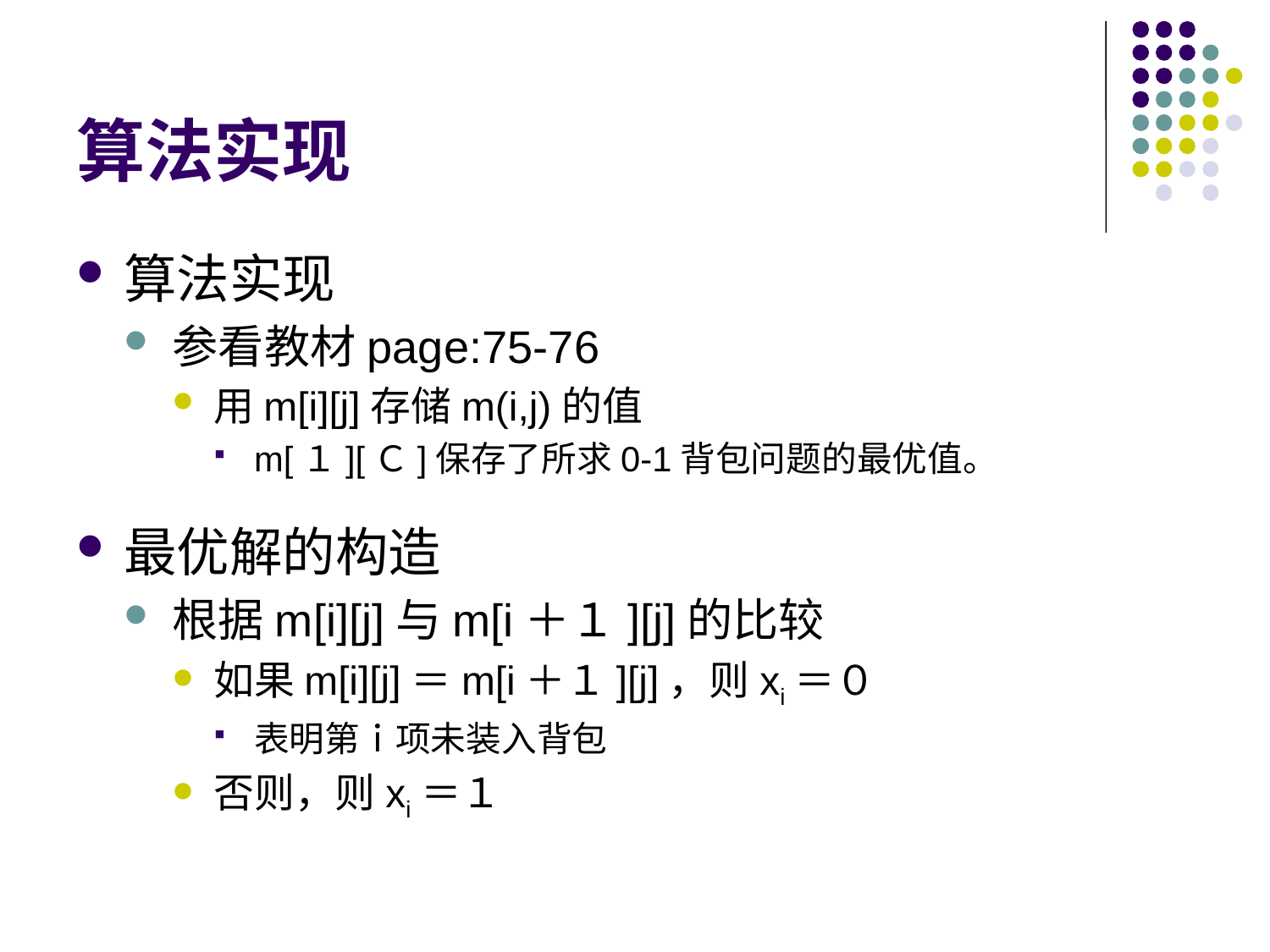

# 算法实现
算法实现
参看教材page:75-76
用m[i][j]存储m(i,j)的值
m[１][Ｃ]保存了所求0-1背包问题的最优值。

最优解的构造
根据m[i][j]与m[i＋１][j]的比较
如果m[i][j]＝m[i＋１][j]，则xi＝０
表明第ｉ项未装入背包
否则，则xi＝１